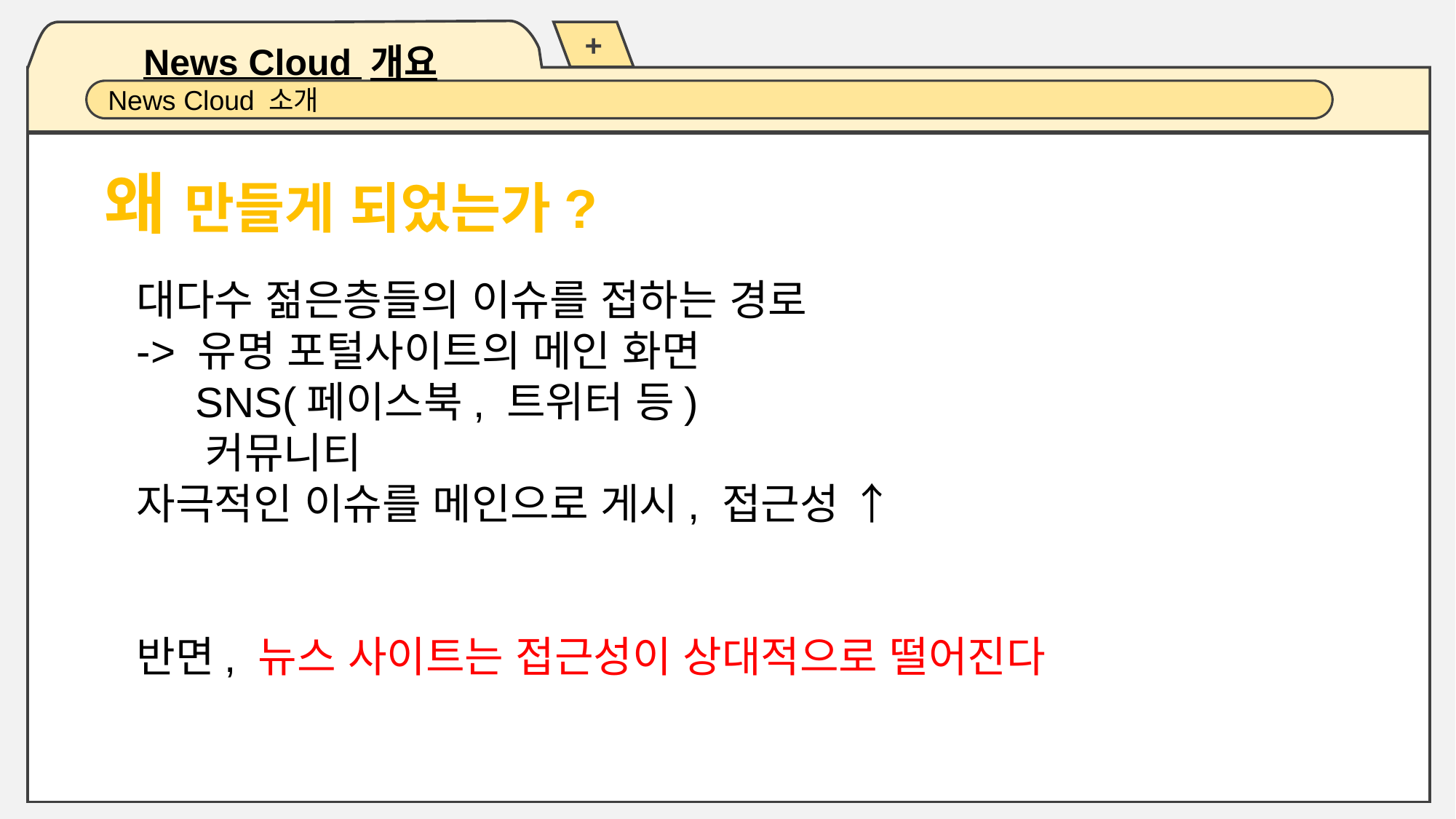

News Cloud 개요

+
News Cloud 소개

왜 만들게 되었는가?

대다수 젊은층들의 이슈를 접하는 경로
-> 유명 포털사이트의 메인 화면
     SNS(페이스북, 트위터 등)
     커뮤니티
자극적인 이슈를 메인으로 게시, 접근성 ↑

반면, 뉴스 사이트는 접근성이 상대적으로 떨어진다